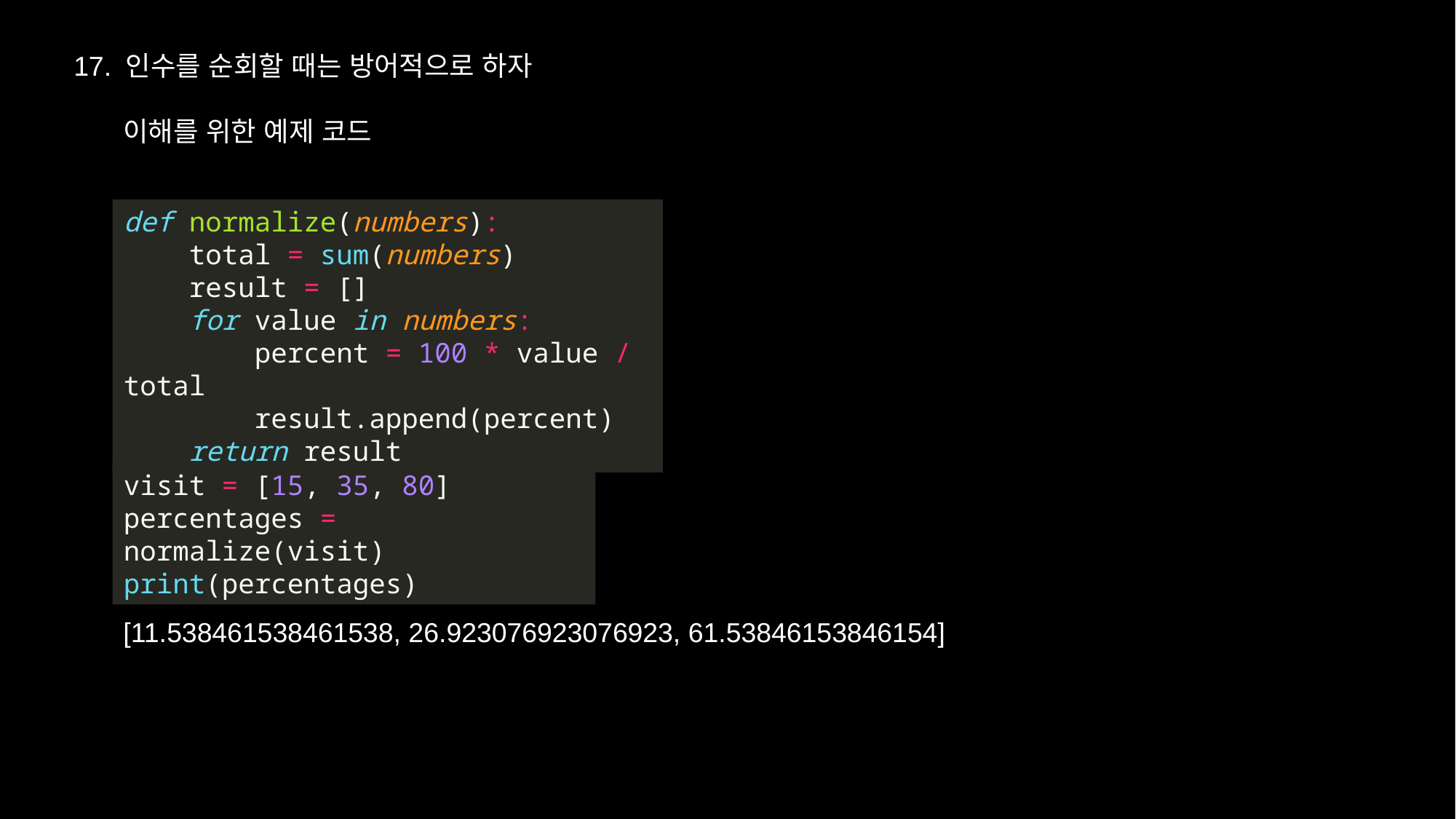

17. 인수를 순회할 때는 방어적으로 하자
이해를 위한 예제 코드
def normalize(numbers):
    total = sum(numbers)
    result = []
    for value in numbers:
        percent = 100 * value / total
        result.append(percent)
    return result
visit = [15, 35, 80]
percentages = normalize(visit)
print(percentages)
[11.538461538461538, 26.923076923076923, 61.53846153846154]